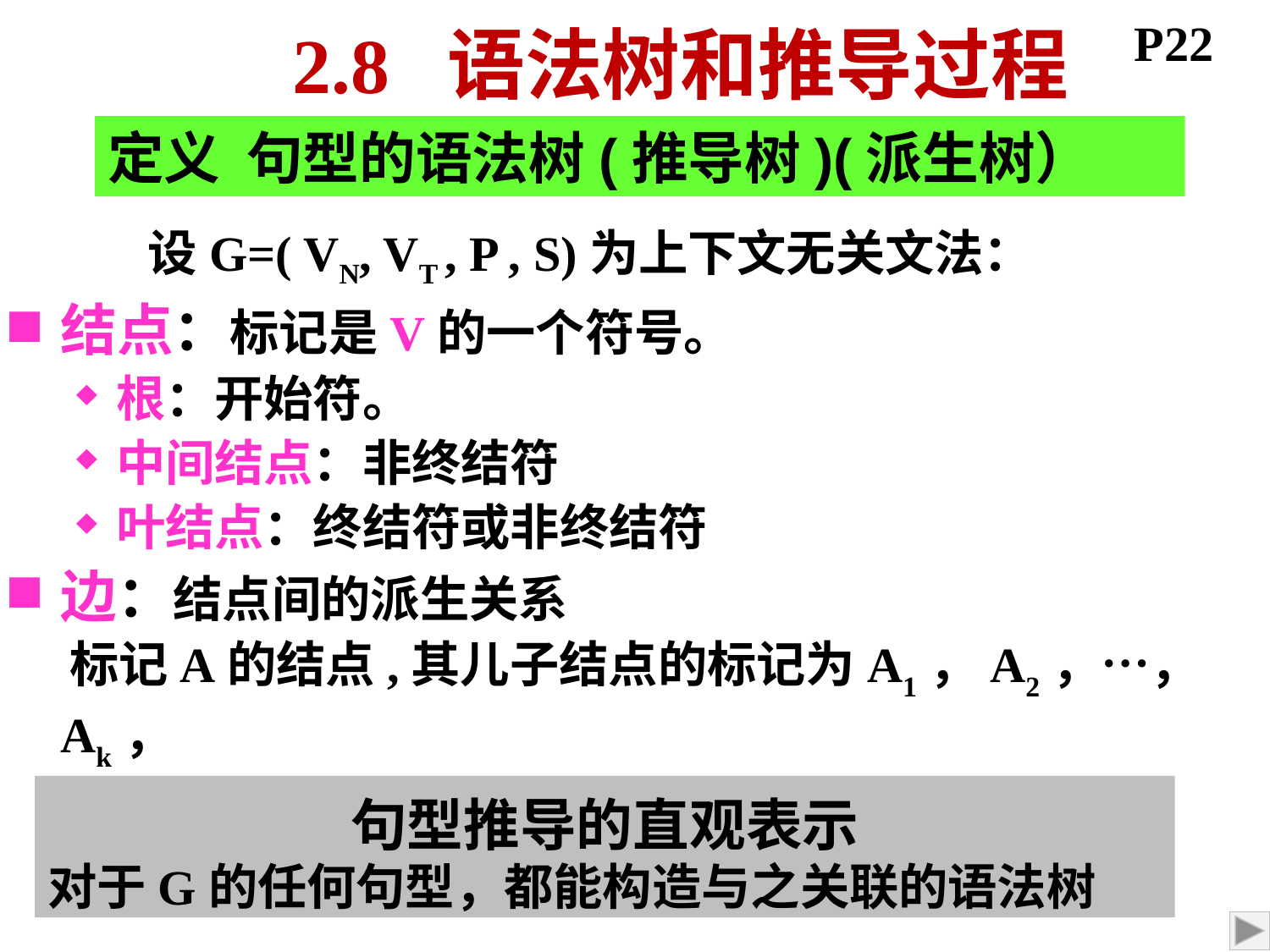

2.8  语法树和推导过程
P22
定义  句型的语法树(推导树)(派生树）
           设G=( VN, VT , P , S)为上下文无关文法：
结点：标记是V的一个符号。
根：开始符。
中间结点：非终结符
叶结点：终结符或非终结符
边：结点间的派生关系
    标记A的结点,其儿子结点的标记为A1，A2，…， Ak，
     则：A→A1A2，…，Ak∈ P
句型推导的直观表示
对于G的任何句型，都能构造与之关联的语法树